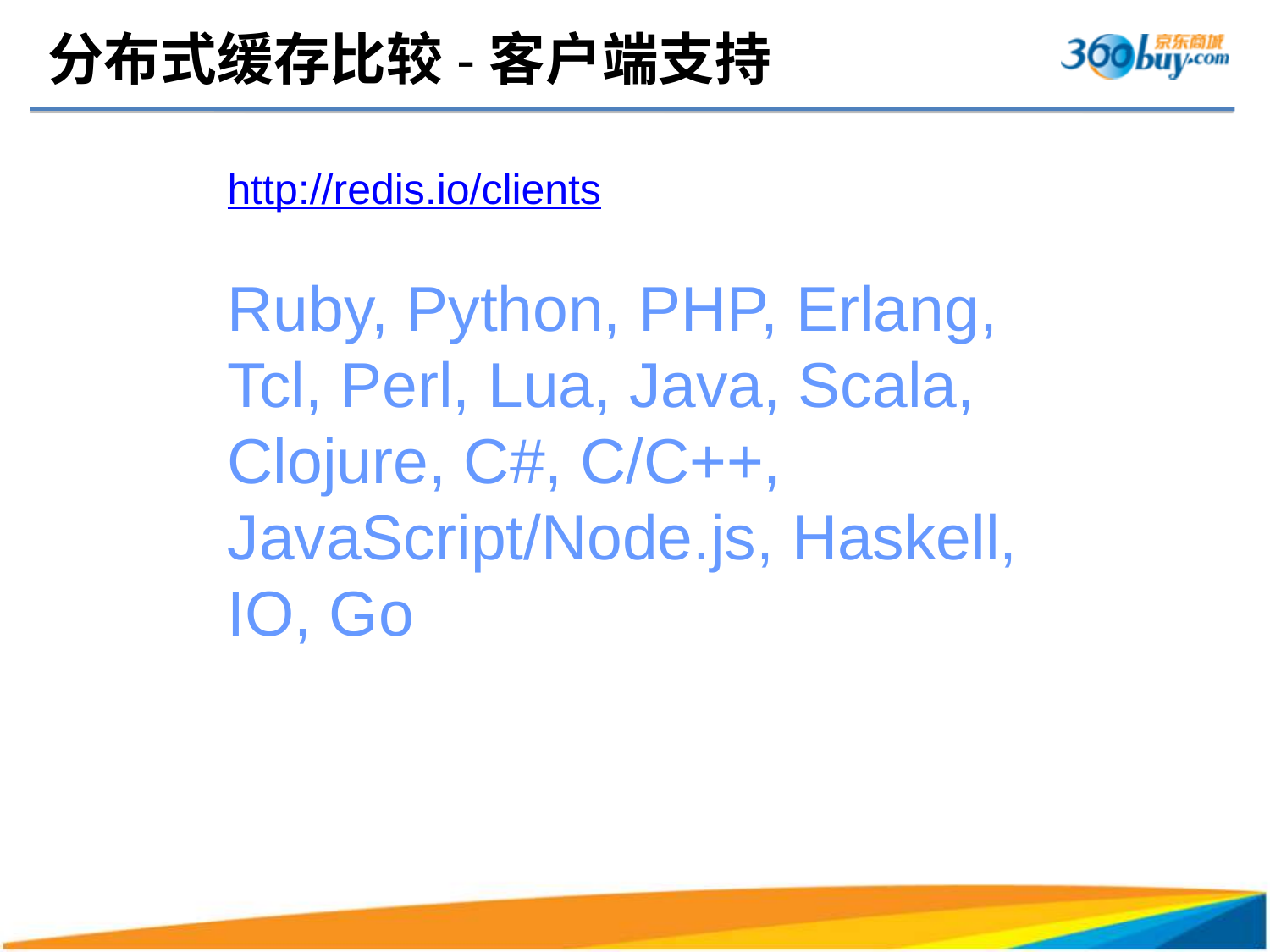

# 分布式缓存比较-客户端支持
http://redis.io/clients
Ruby, Python, PHP, Erlang,
Tcl, Perl, Lua, Java, Scala,
Clojure, C#, C/C++,
JavaScript/Node.js, Haskell,
IO, Go